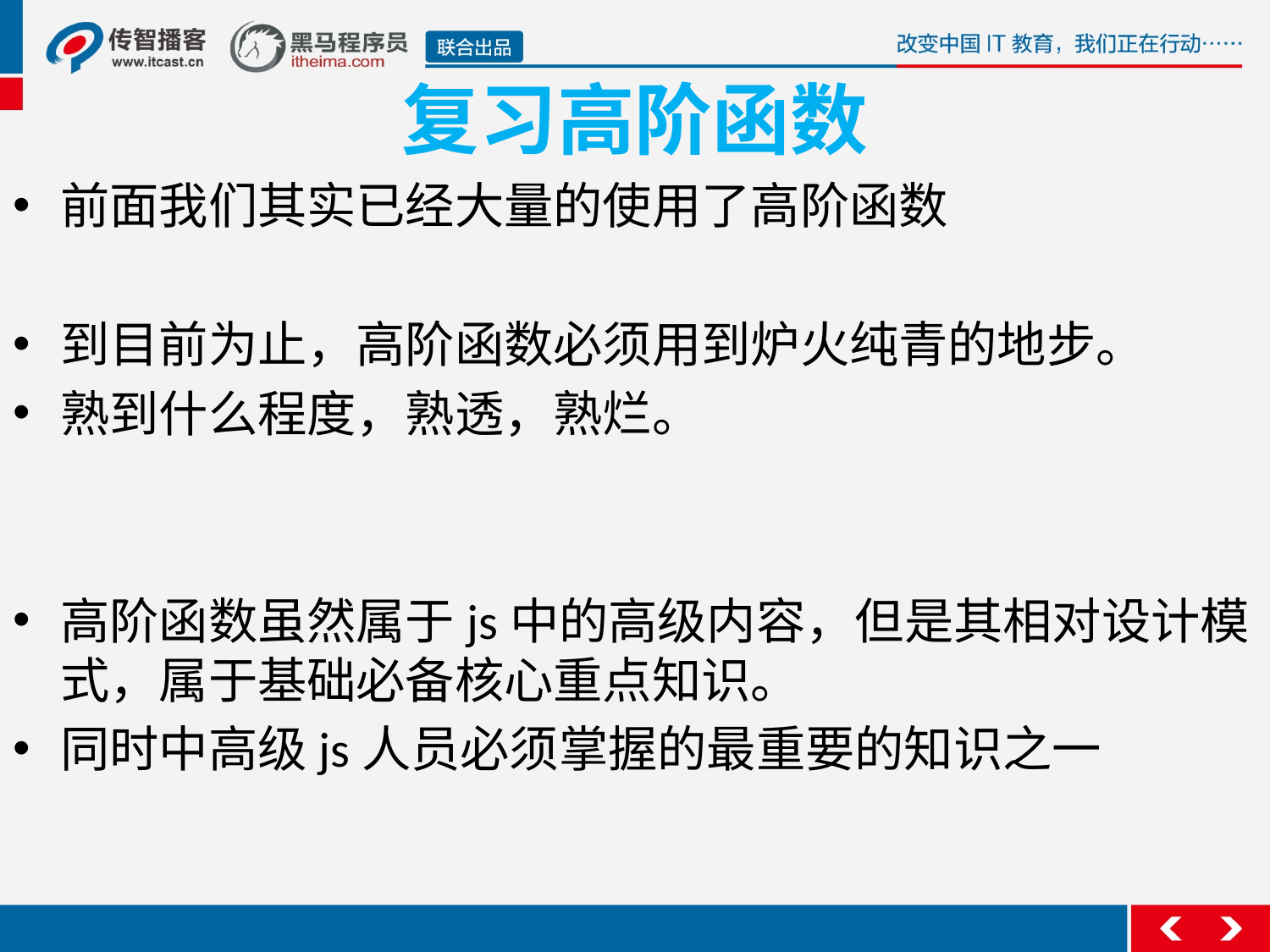

# 复习高阶函数
前面我们其实已经大量的使用了高阶函数

到目前为止，高阶函数必须用到炉火纯青的地步。
熟到什么程度，熟透，熟烂。

高阶函数虽然属于js中的高级内容，但是其相对设计模式，属于基础必备核心重点知识。
同时中高级js人员必须掌握的最重要的知识之一